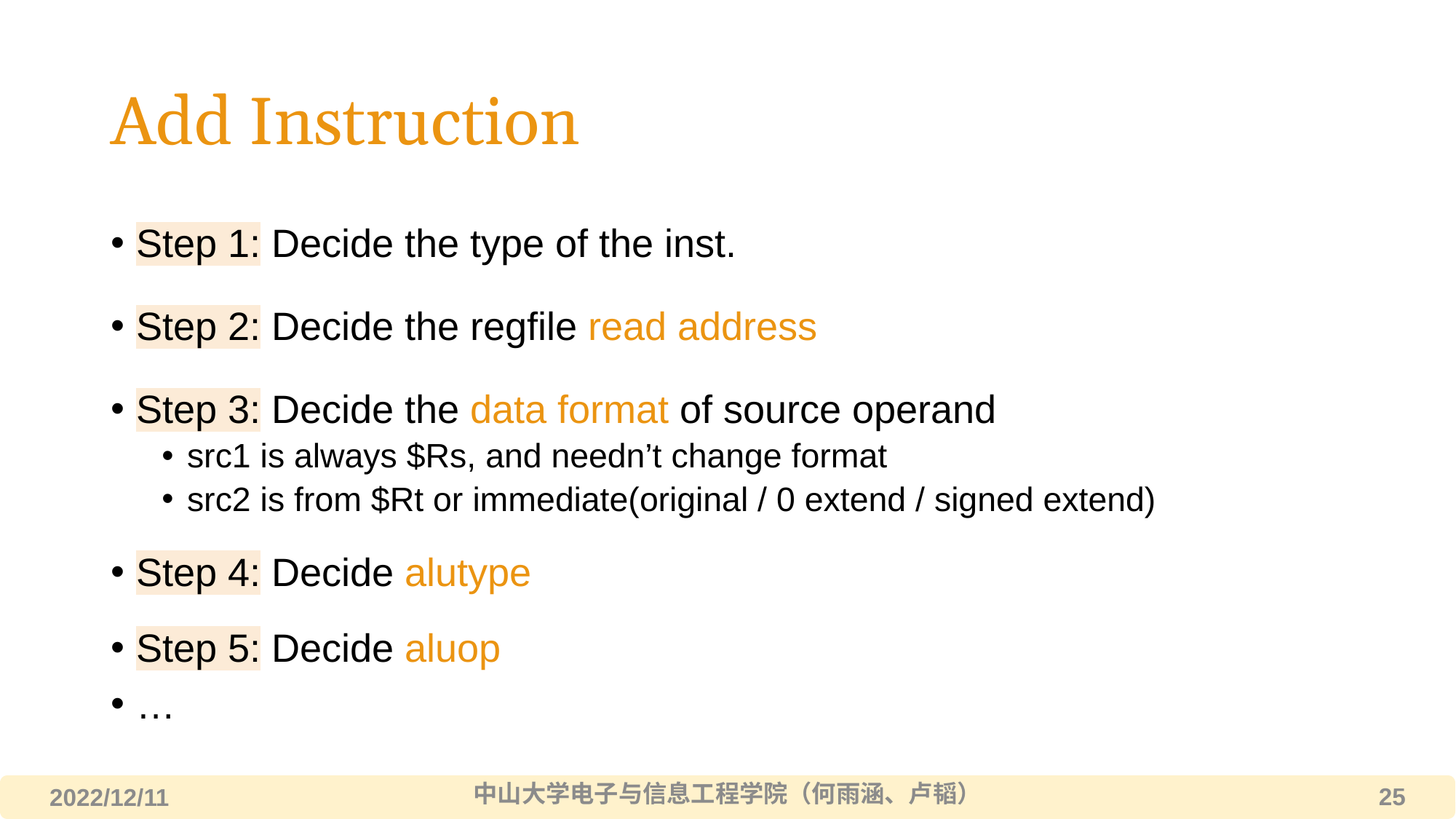

# Add Instruction
Step 1: Decide the type of the inst.

Step 2: Decide the regfile read address

Step 3: Decide the data format of source operand
src1 is always $Rs, and needn’t change format
src2 is from $Rt or immediate(original / 0 extend / signed extend)

Step 4: Decide alutype

Step 5: Decide aluop
…

中山大学电子与信息工程学院（何雨涵、卢韬）
25
2022/12/11